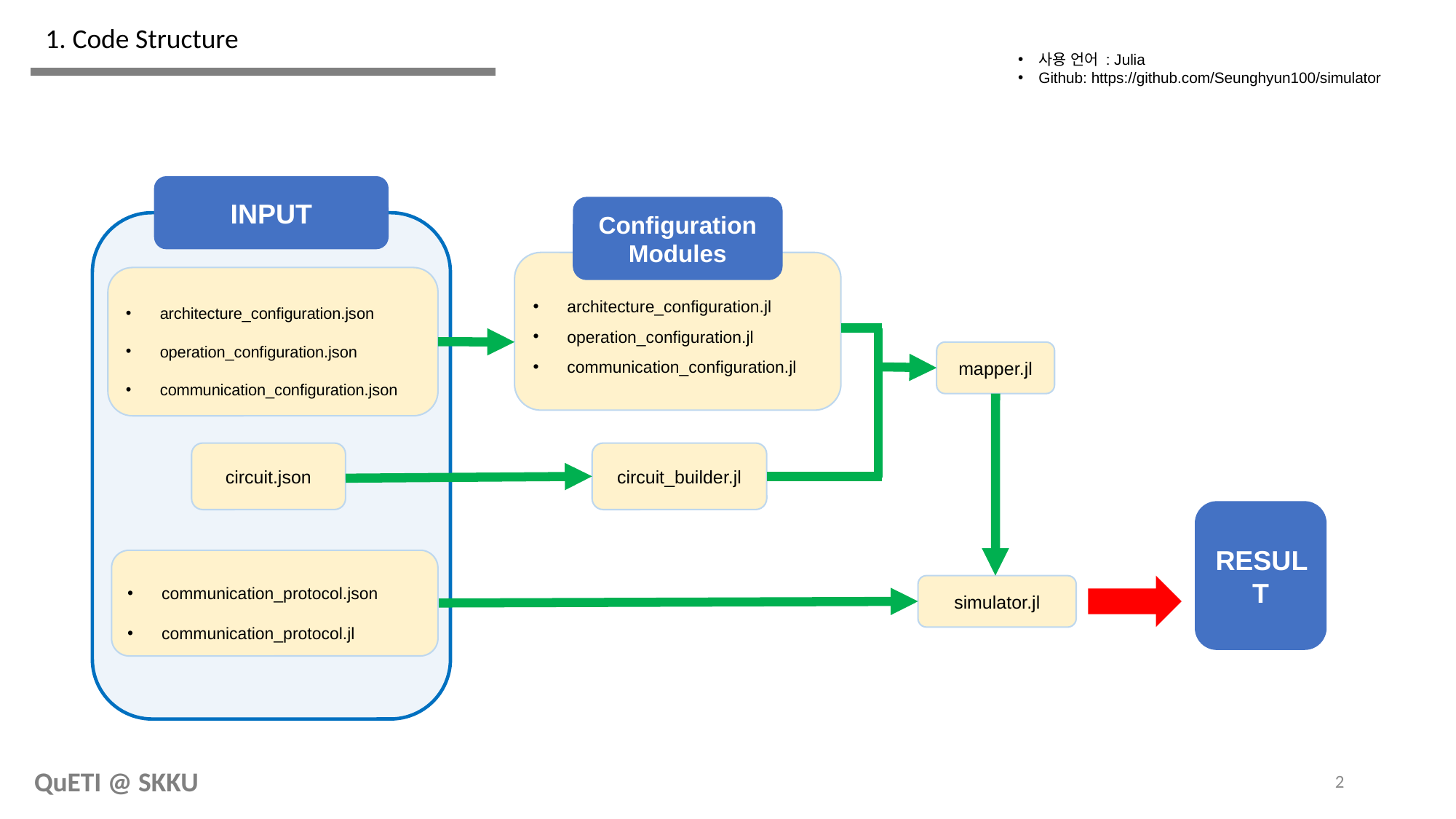

1. Code Structure
사용 언어 : Julia
Github: https://github.com/Seunghyun100/simulator
INPUT
Configuration Modules

architecture_configuration.jl
operation_configuration.jl
communication_configuration.jl
architecture_configuration.json
operation_configuration.json
communication_configuration.json
mapper.jl
circuit.json
circuit_builder.jl
RESULT
communication_protocol.json
communication_protocol.jl
simulator.jl

2